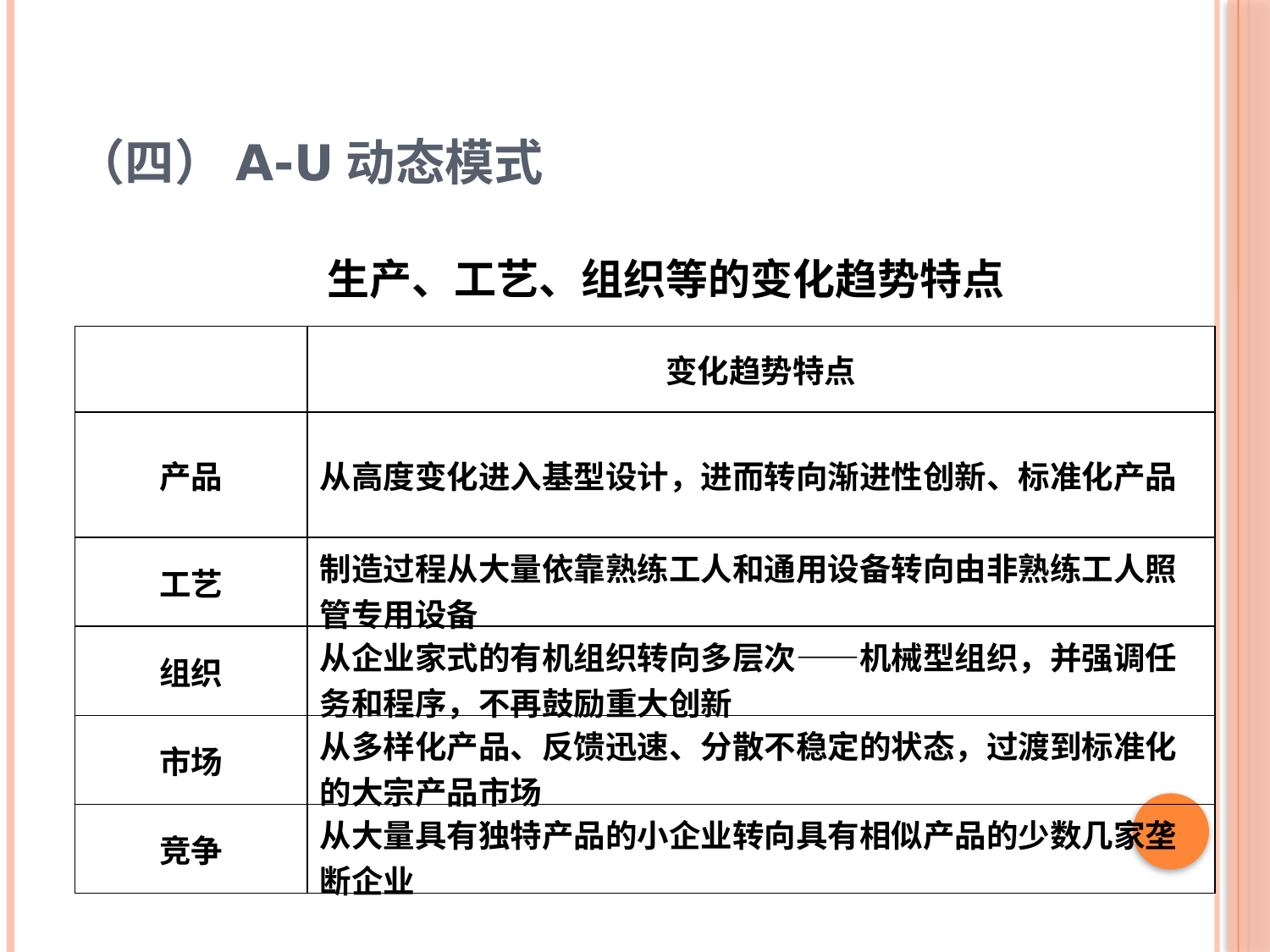

# （四）A-U动态模式
生产、工艺、组织等的变化趋势特点
|  | 变化趋势特点 |
| --- | --- |
| 产品 | 从高度变化进入基型设计，进而转向渐进性创新、标准化产品 |
| 工艺 | 制造过程从大量依靠熟练工人和通用设备转向由非熟练工人照管专用设备 |
| 组织 | 从企业家式的有机组织转向多层次——机械型组织，并强调任务和程序，不再鼓励重大创新 |
| 市场 | 从多样化产品、反馈迅速、分散不稳定的状态，过渡到标准化的大宗产品市场 |
| 竞争 | 从大量具有独特产品的小企业转向具有相似产品的少数几家垄断企业 |